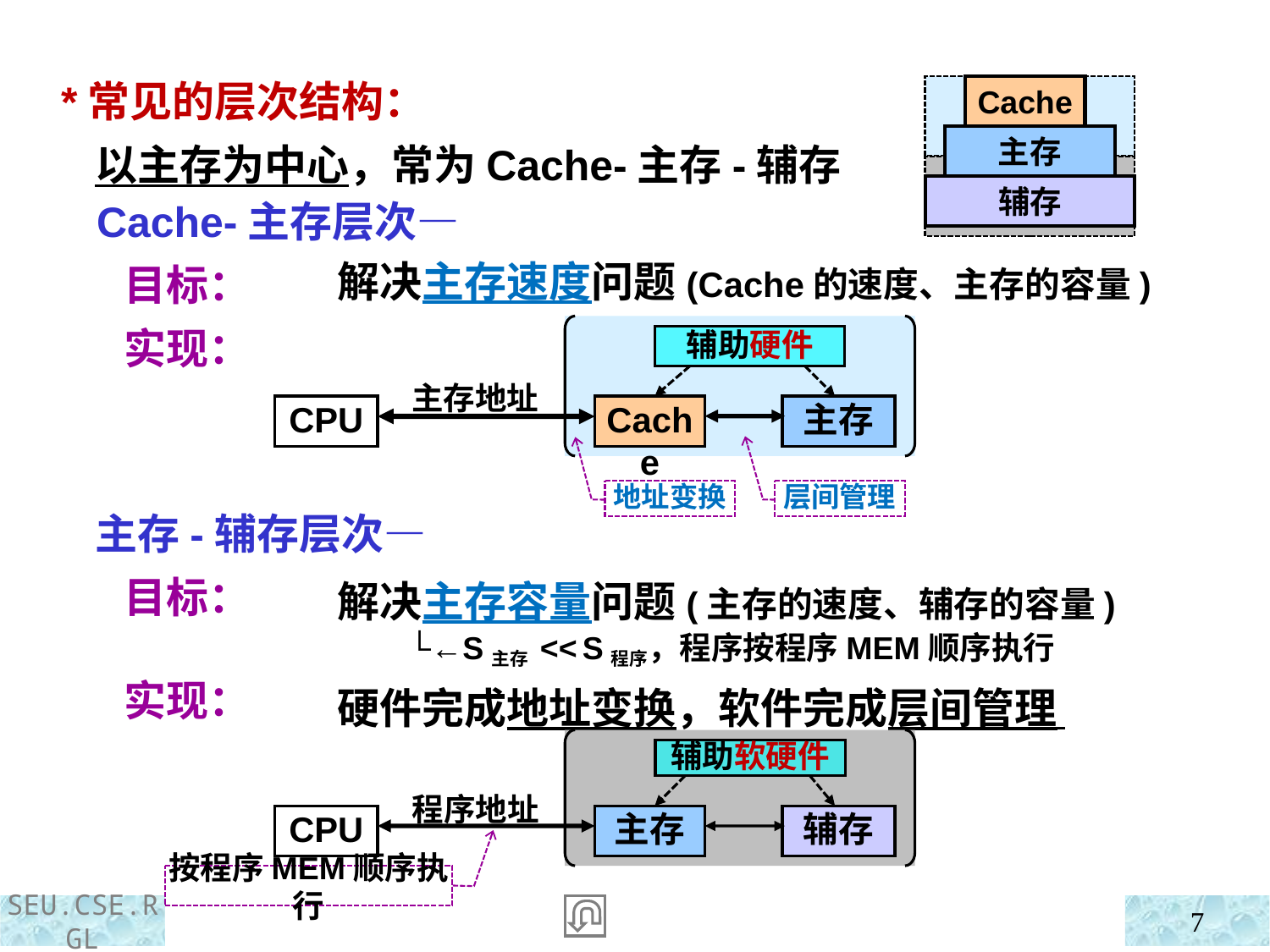

*常见的层次结构：
     以主存为中心，常为Cache-主存-辅存

Cache
主存

辅存
     Cache-主存层次—
        目标：
        实现：

     主存-辅存层次—
        目标：

        实现：
解决主存速度问题(Cache的速度、主存的容量)

辅助硬件

主存地址
CPU
Cache
主存

地址变换
层间管理
解决主存容量问题(主存的速度、辅存的容量)
        └←S主存 << S程序，程序按程序MEM顺序执行
硬件完成地址变换，软件完成层间管理
                                      ├→早期：程序员
                                      └→现在：OS

辅助软硬件

程序地址
CPU
主存
辅存

按程序MEM顺序执行

7